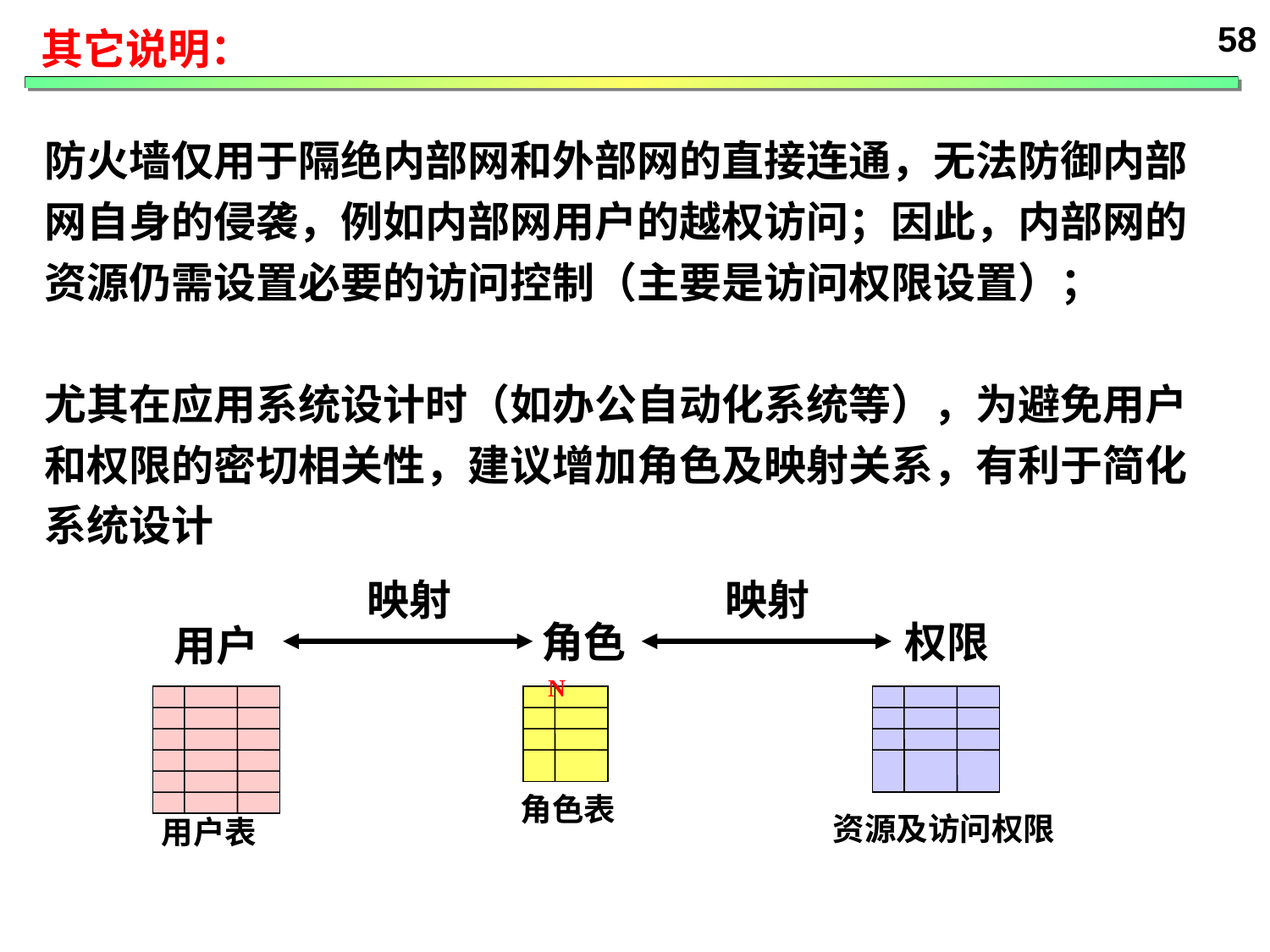

其它说明：
58

防火墙仅用于隔绝内部网和外部网的直接连通，无法防御内部
网自身的侵袭，例如内部网用户的越权访问；因此，内部网的
资源仍需设置必要的访问控制（主要是访问权限设置）；

尤其在应用系统设计时（如办公自动化系统等），为避免用户
和权限的密切相关性，建议增加角色及映射关系，有利于简化系统设计
映射
映射
角色
权限
用户

N

角色表

资源及访问权限
用户表